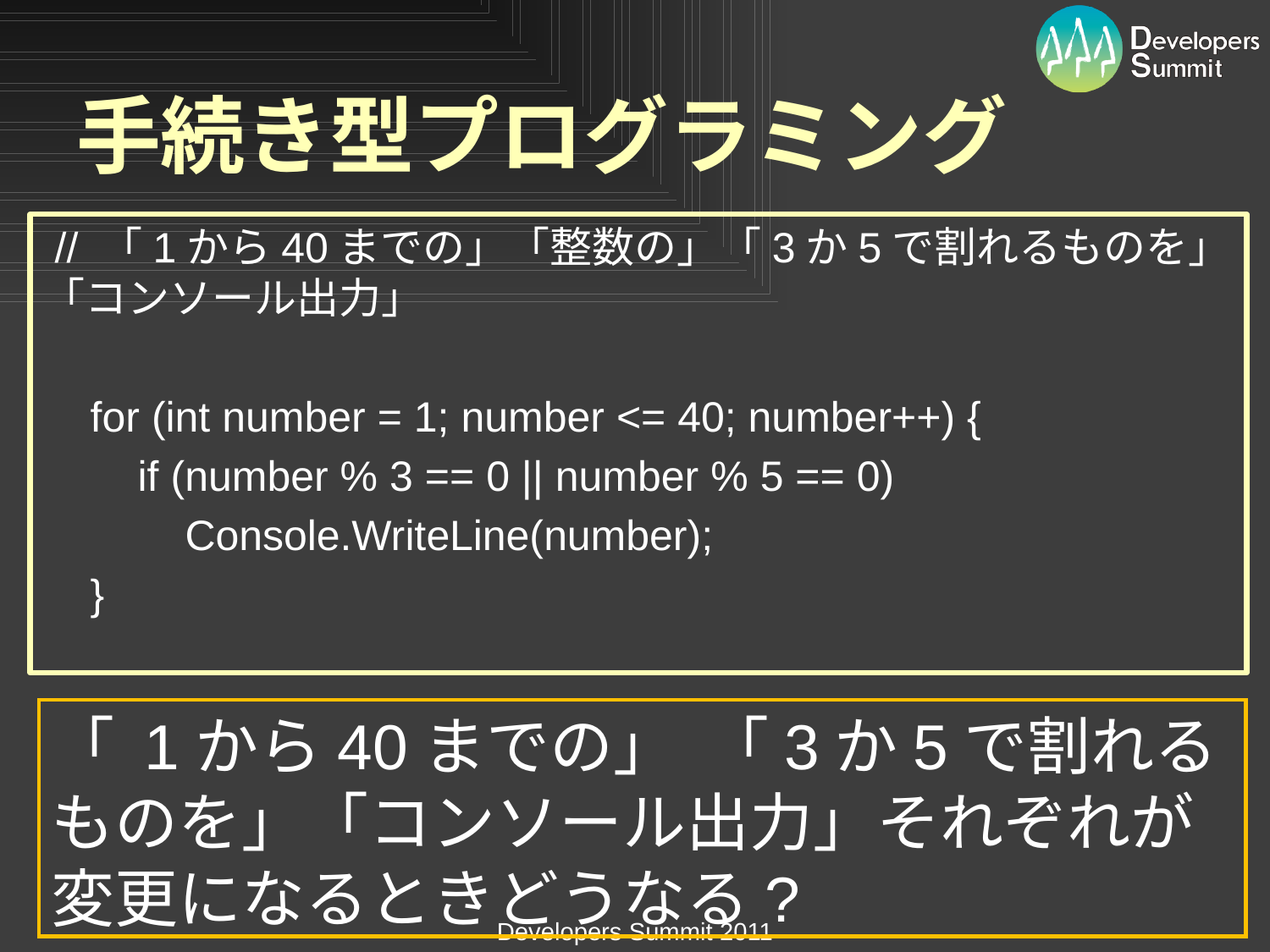

# 手続き型プログラミング
 // 「1から40までの」「整数の」「3か5で割れるものを」「コンソール出力」

    for (int number = 1; number <= 40; number++) {
        if (number % 3 == 0 || number % 5 == 0)
            Console.WriteLine(number);
    }
「 1から40までの」  「3か5で割れるものを」「コンソール出力」それぞれが変更になるときどうなる?